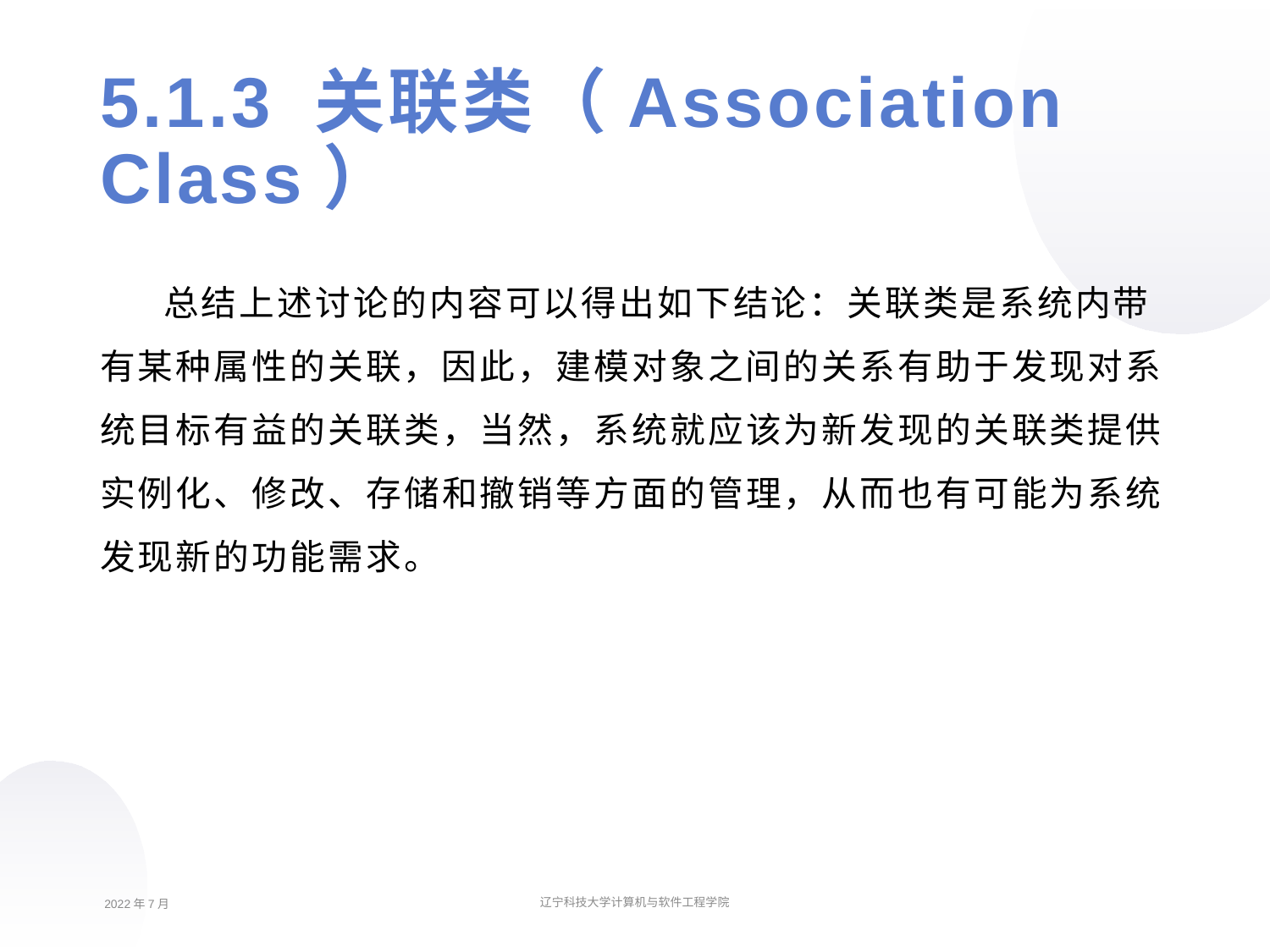

5.1.3 关联类（Association Class）
总结上述讨论的内容可以得出如下结论：关联类是系统内带有某种属性的关联，因此，建模对象之间的关系有助于发现对系统目标有益的关联类，当然，系统就应该为新发现的关联类提供实例化、修改、存储和撤销等方面的管理，从而也有可能为系统发现新的功能需求。

2022年7月
辽宁科技大学计算机与软件工程学院
36